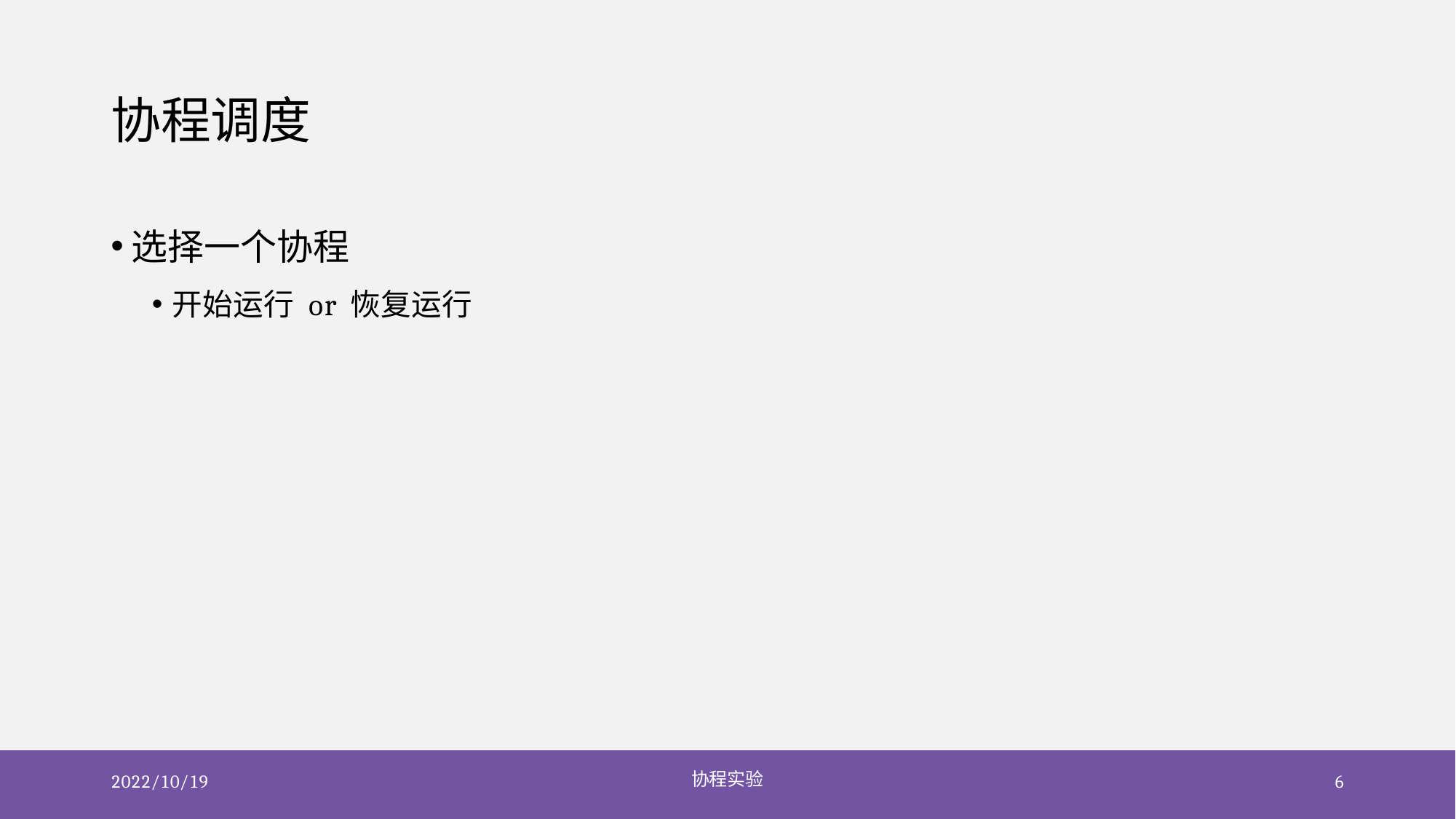

# 协程调度
选择一个协程
开始运行 or 恢复运行
2022/10/19
协程实验
6